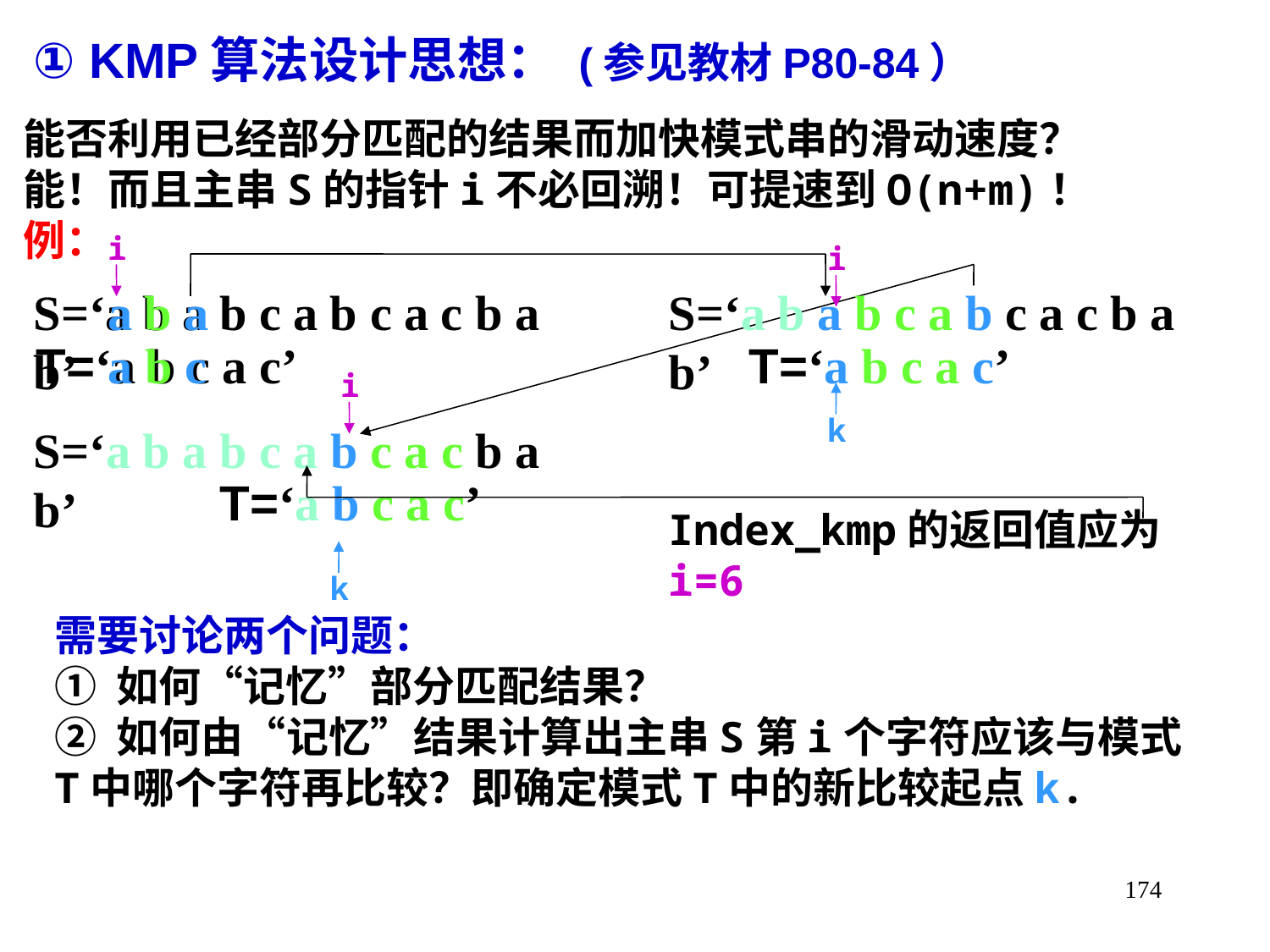

# ① KMP算法设计思想： (参见教材P80-84）
能否利用已经部分匹配的结果而加快模式串的滑动速度？
能！而且主串S的指针i不必回溯！可提速到O(n+m)！
例：
i

i

S=‘a b a b c a b c a c b a b’
 a b a
S=‘a b a b c a b c a c b a b’
T=‘a b c a c’
a b c
T=‘a b c a c’
i

k
S=‘a b a b c a b c a c b a b’
T=‘a b c a c’

Index_kmp的返回值应为i=6

k
需要讨论两个问题：
① 如何“记忆”部分匹配结果？
② 如何由“记忆”结果计算出主串S第i个字符应该与模式T中哪个字符再比较？即确定模式T中的新比较起点k.
174